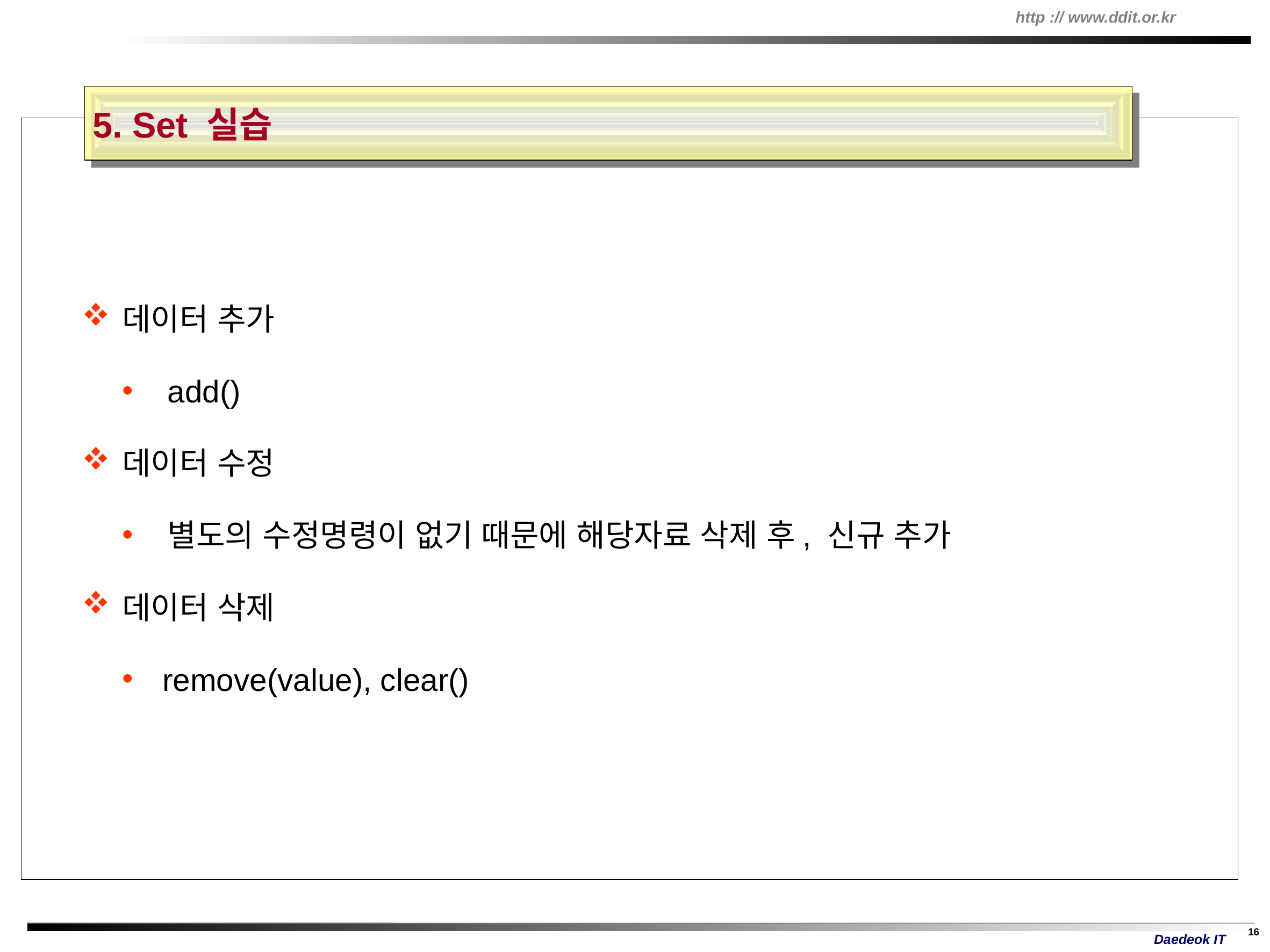

5. Set 실습

데이터 추가
add()
데이터 수정
별도의 수정명령이 없기 때문에 해당자료 삭제 후, 신규 추가
데이터 삭제
remove(value), clear()